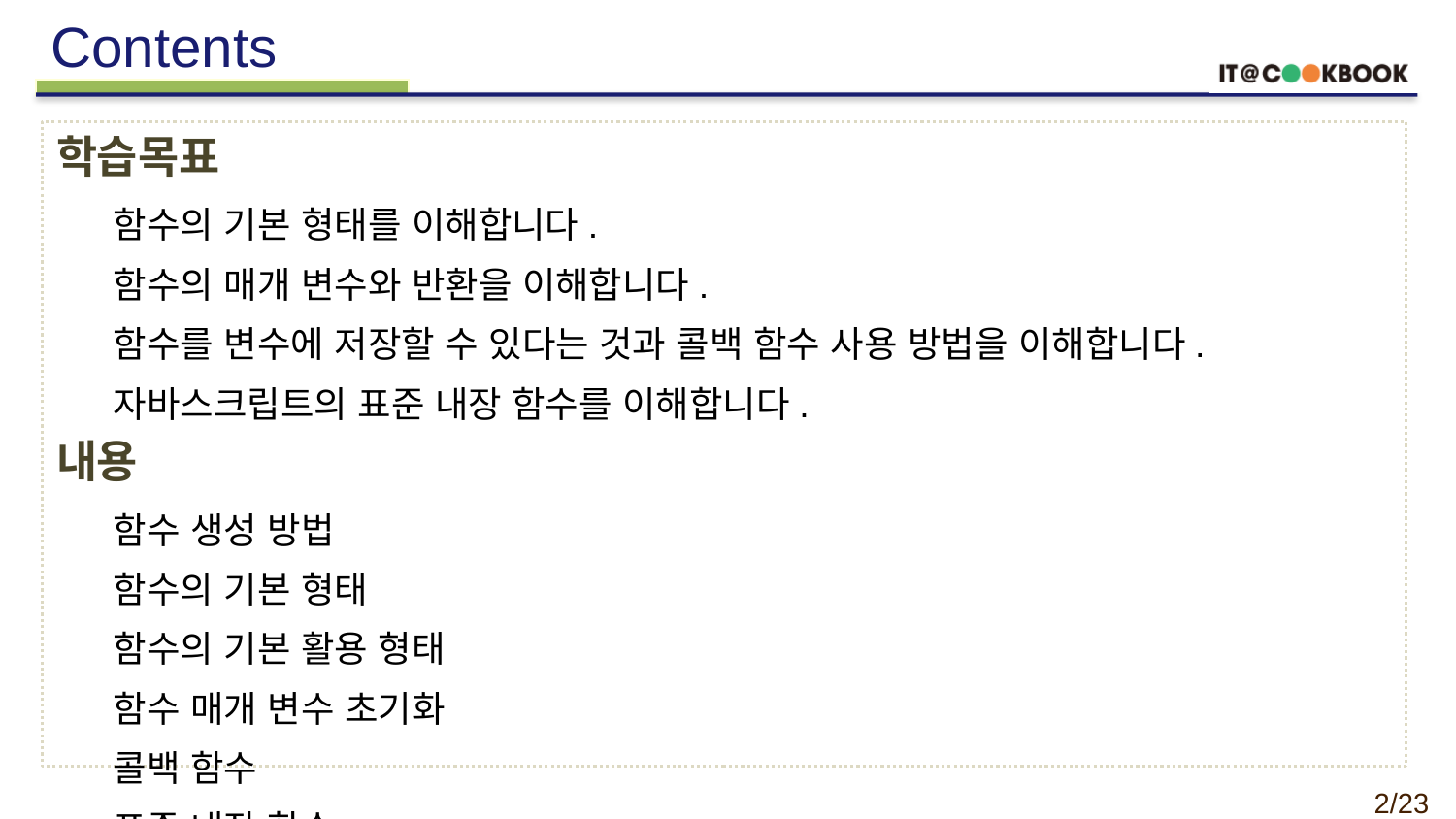

학습목표
함수의 기본 형태를 이해합니다.
함수의 매개 변수와 반환을 이해합니다.
함수를 변수에 저장할 수 있다는 것과 콜백 함수 사용 방법을 이해합니다.
자바스크립트의 표준 내장 함수를 이해합니다.
내용
함수 생성 방법
함수의 기본 형태
함수의 기본 활용 형태
함수 매개 변수 초기화
콜백 함수
표준 내장 함수
조금 더 나아가기